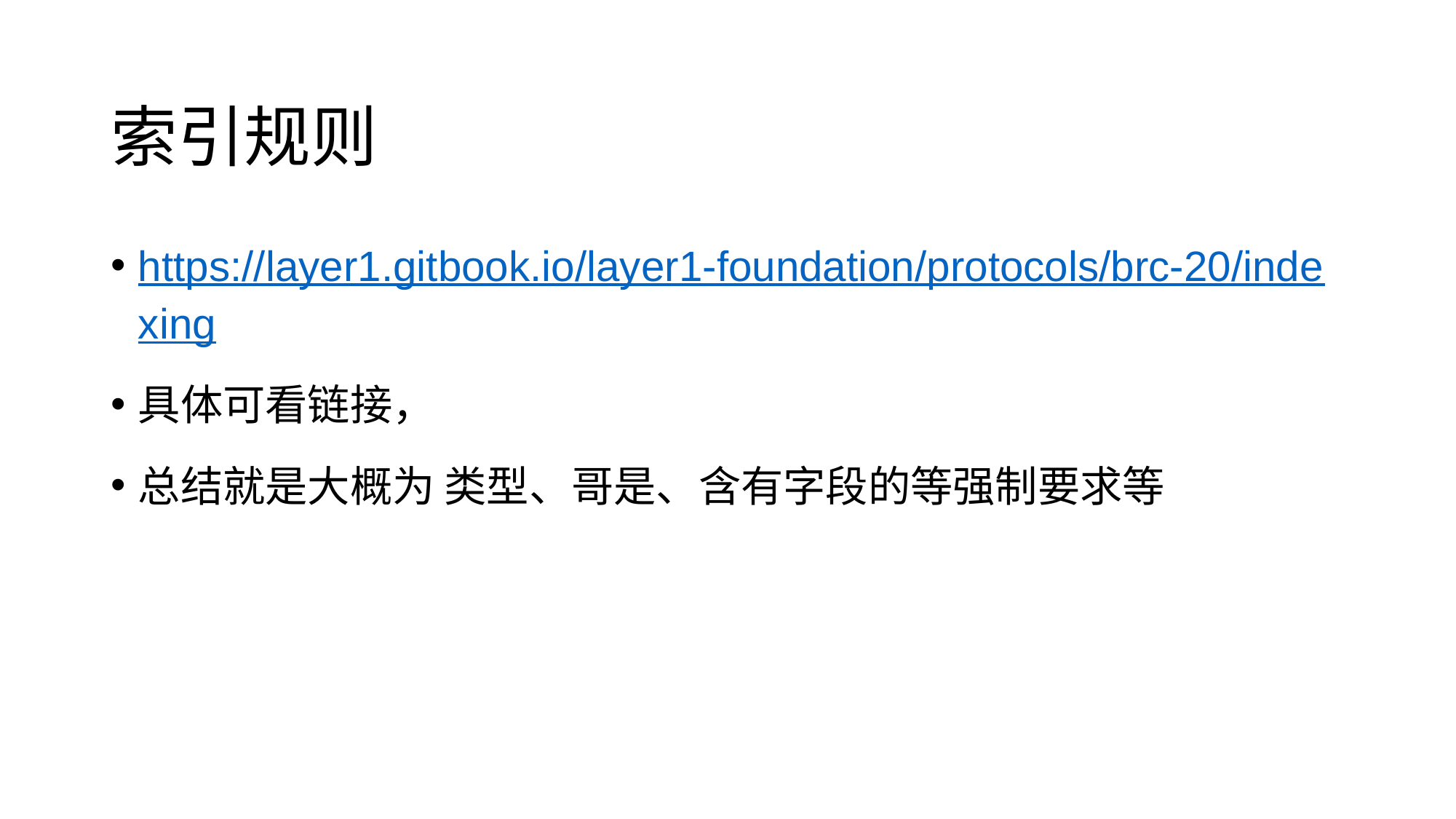

# 索引规则
https://layer1.gitbook.io/layer1-foundation/protocols/brc-20/indexing
具体可看链接，
总结就是大概为 类型、哥是、含有字段的等强制要求等